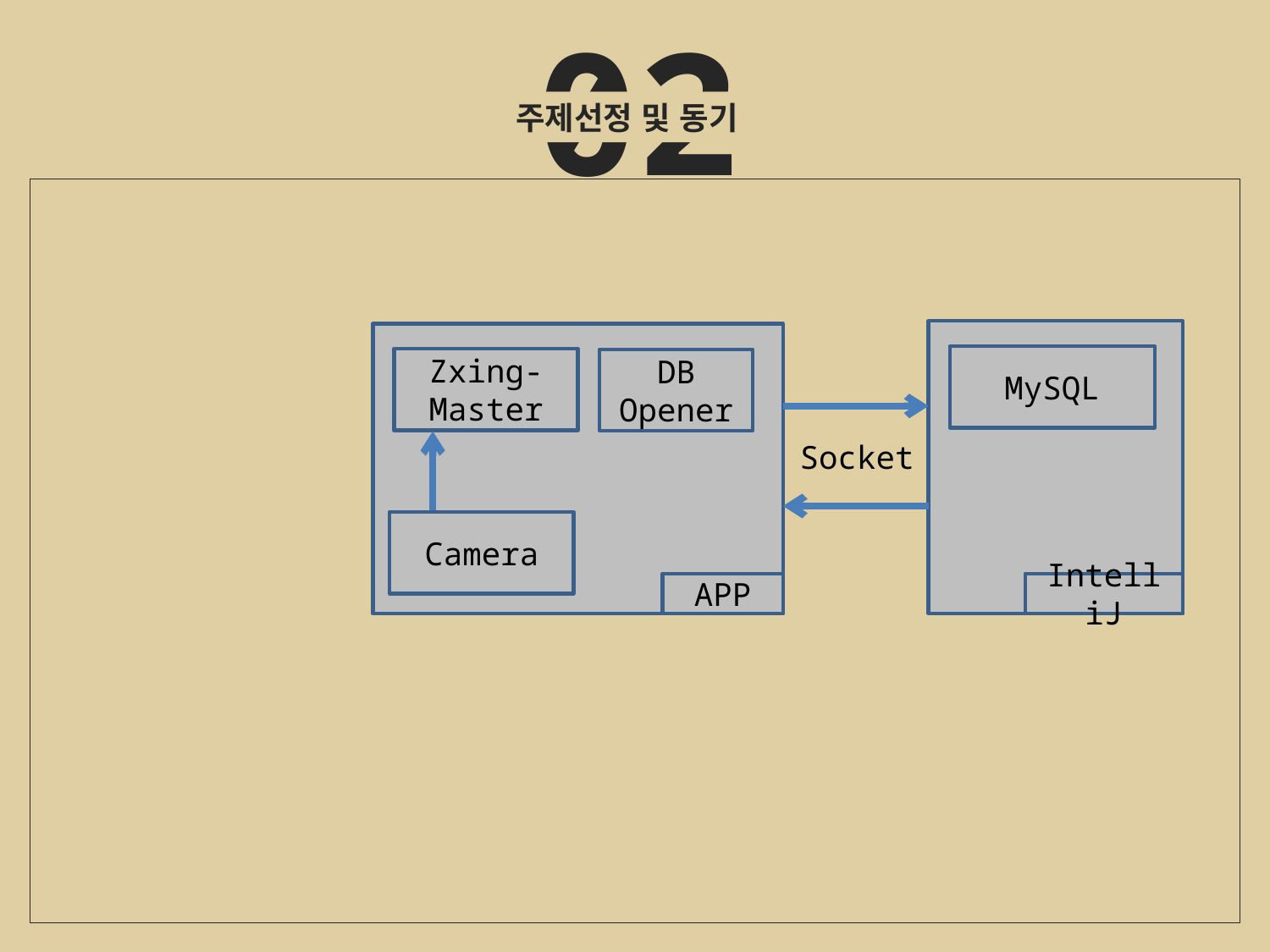

02
주제선정 및 동기

MySQL
Zxing-Master
DB Opener
Socket
Camera
APP
IntelliJ